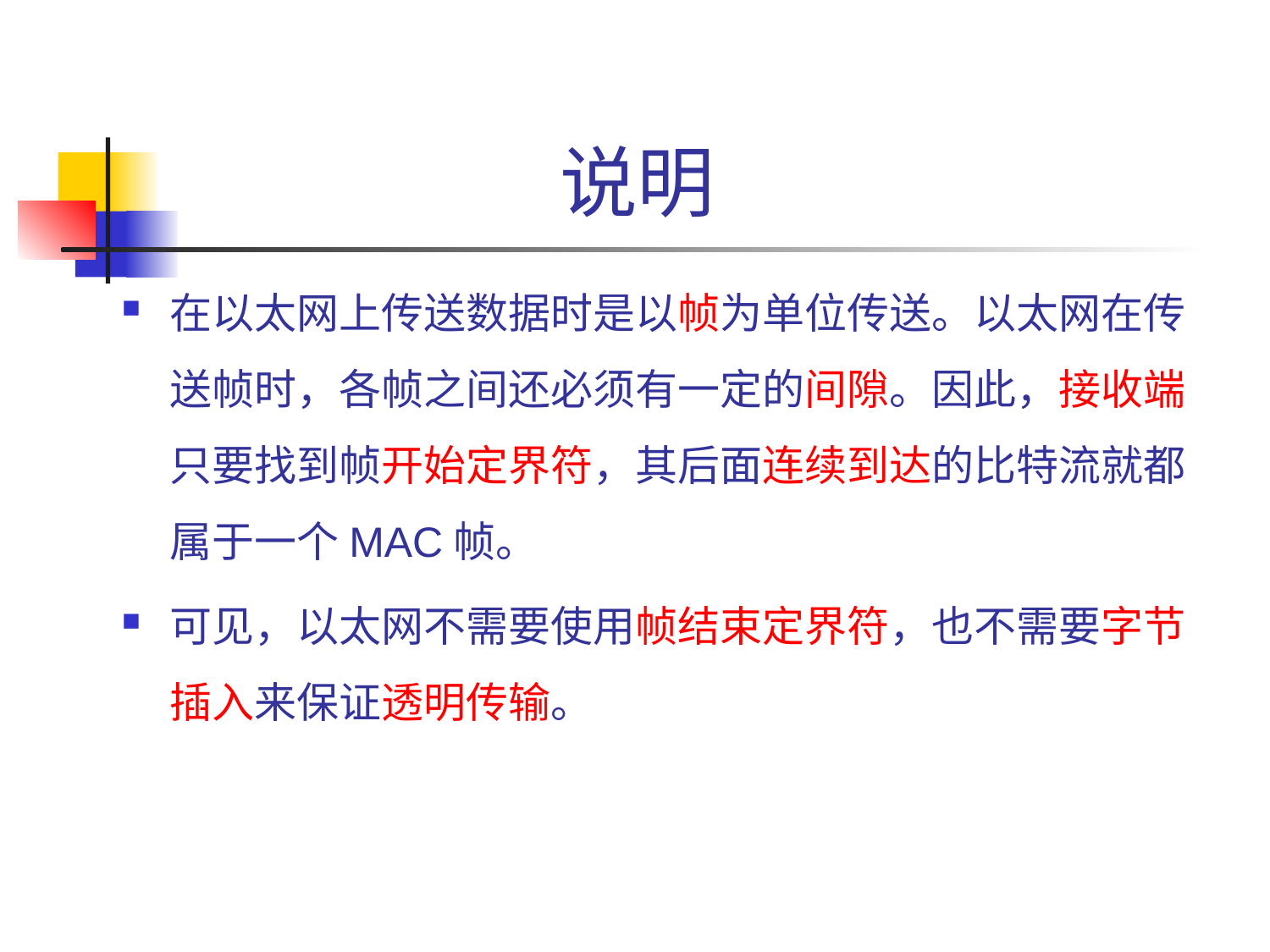

# 说明
在以太网上传送数据时是以帧为单位传送。以太网在传送帧时，各帧之间还必须有一定的间隙。因此，接收端只要找到帧开始定界符，其后面连续到达的比特流就都属于一个MAC帧。
可见，以太网不需要使用帧结束定界符，也不需要字节插入来保证透明传输。